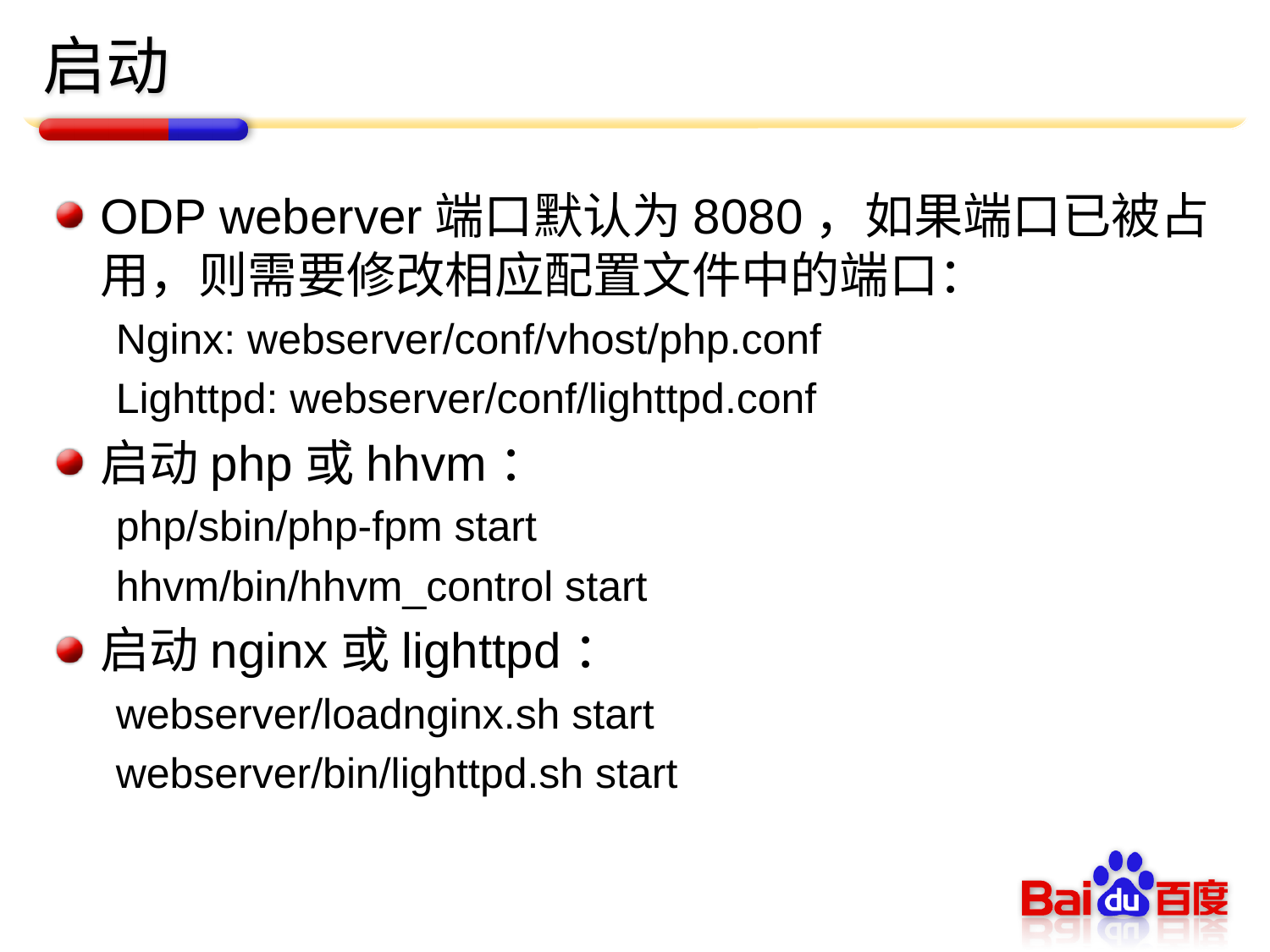

# 启动
ODP weberver端口默认为8080，如果端口已被占用，则需要修改相应配置文件中的端口：
Nginx: webserver/conf/vhost/php.conf
Lighttpd: webserver/conf/lighttpd.conf
启动php或hhvm：
php/sbin/php-fpm start
hhvm/bin/hhvm_control start
启动nginx或lighttpd：
webserver/loadnginx.sh start
webserver/bin/lighttpd.sh start